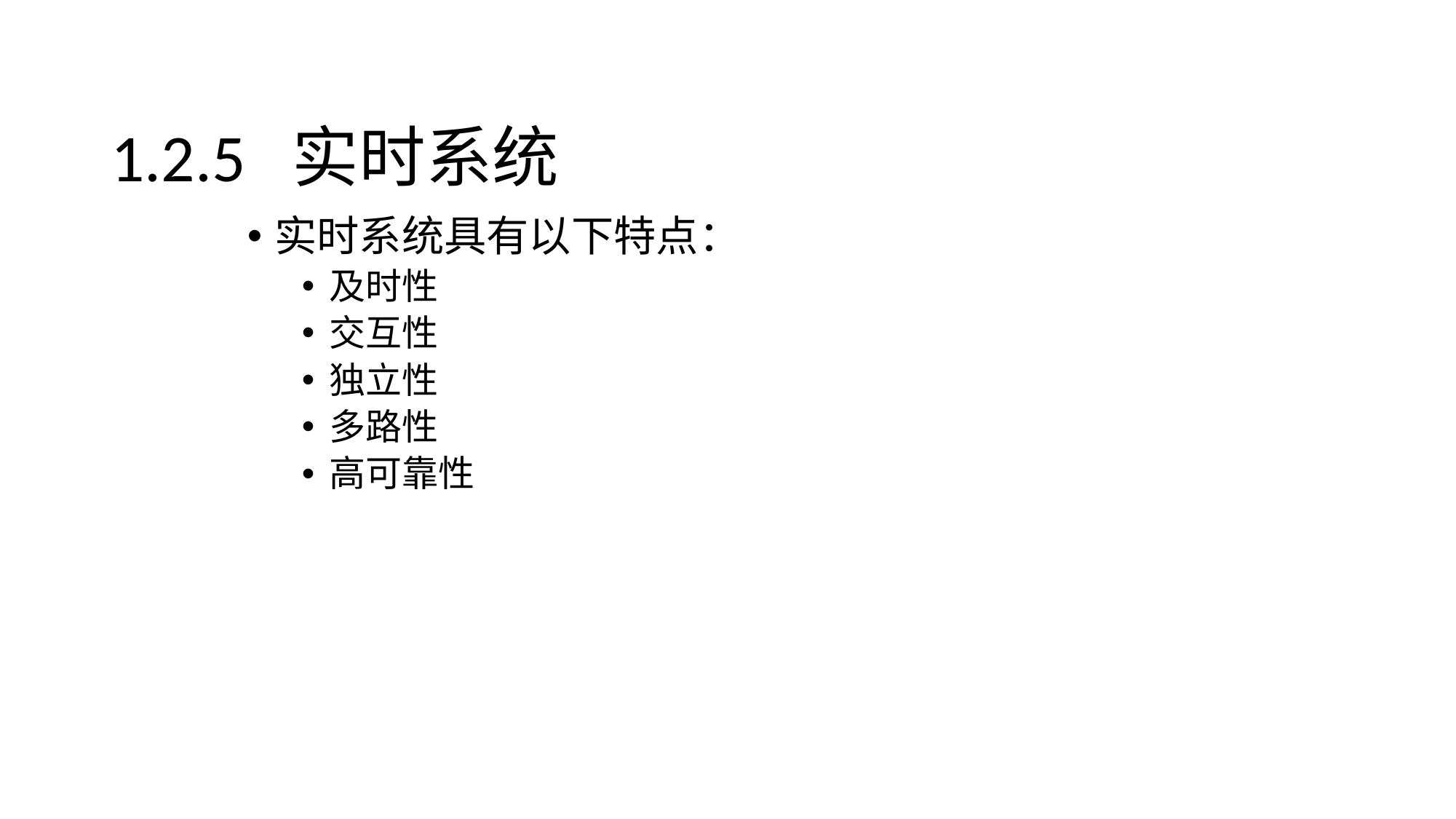

# 1.2.5  实时系统
实时系统具有以下特点：
及时性
交互性
独立性
多路性
高可靠性
10